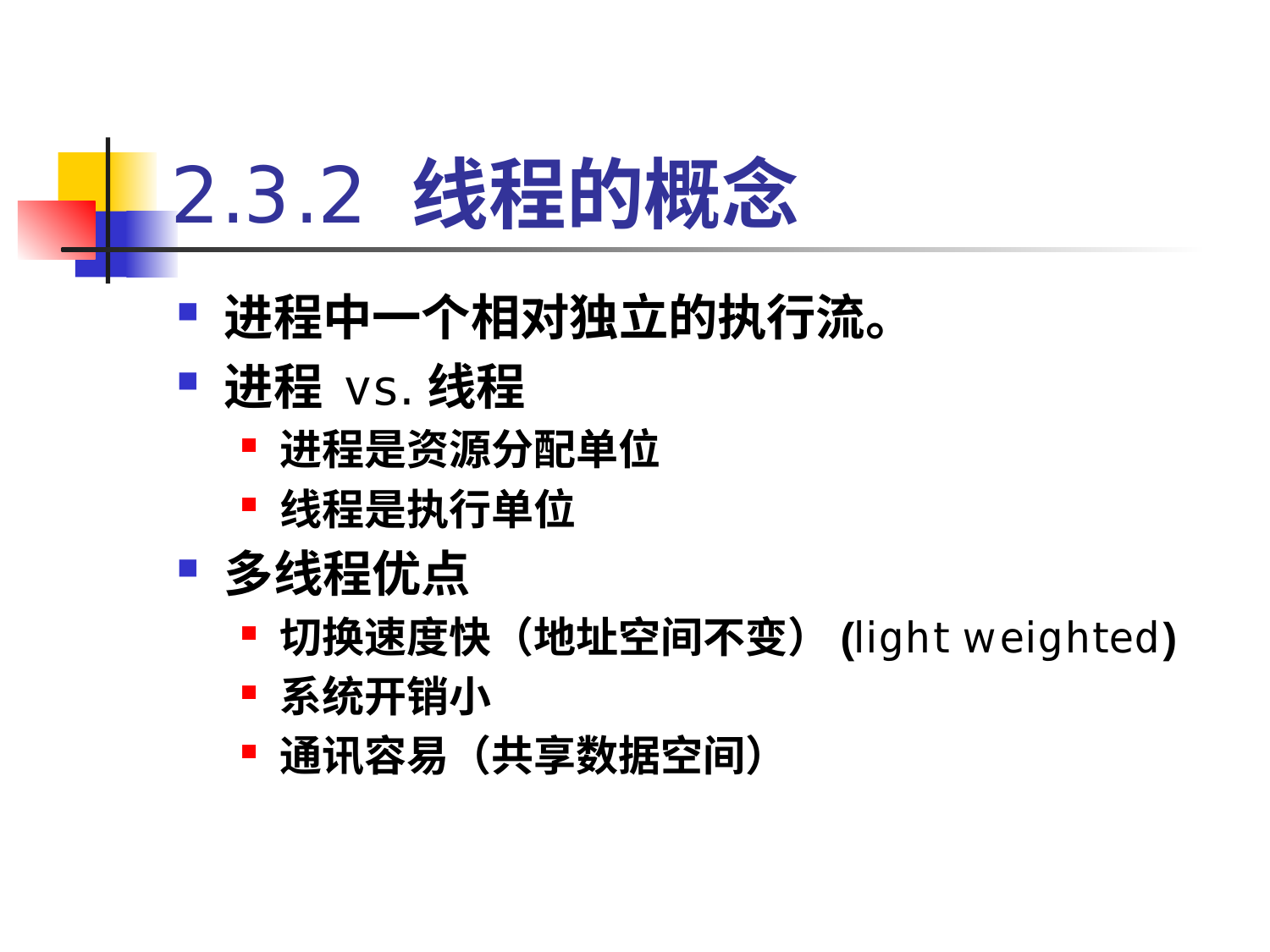

# 2.3.2 线程的概念
进程中一个相对独立的执行流。
进程 vs.线程
进程是资源分配单位
线程是执行单位
多线程优点
切换速度快（地址空间不变）(light weighted)
系统开销小
通讯容易（共享数据空间）